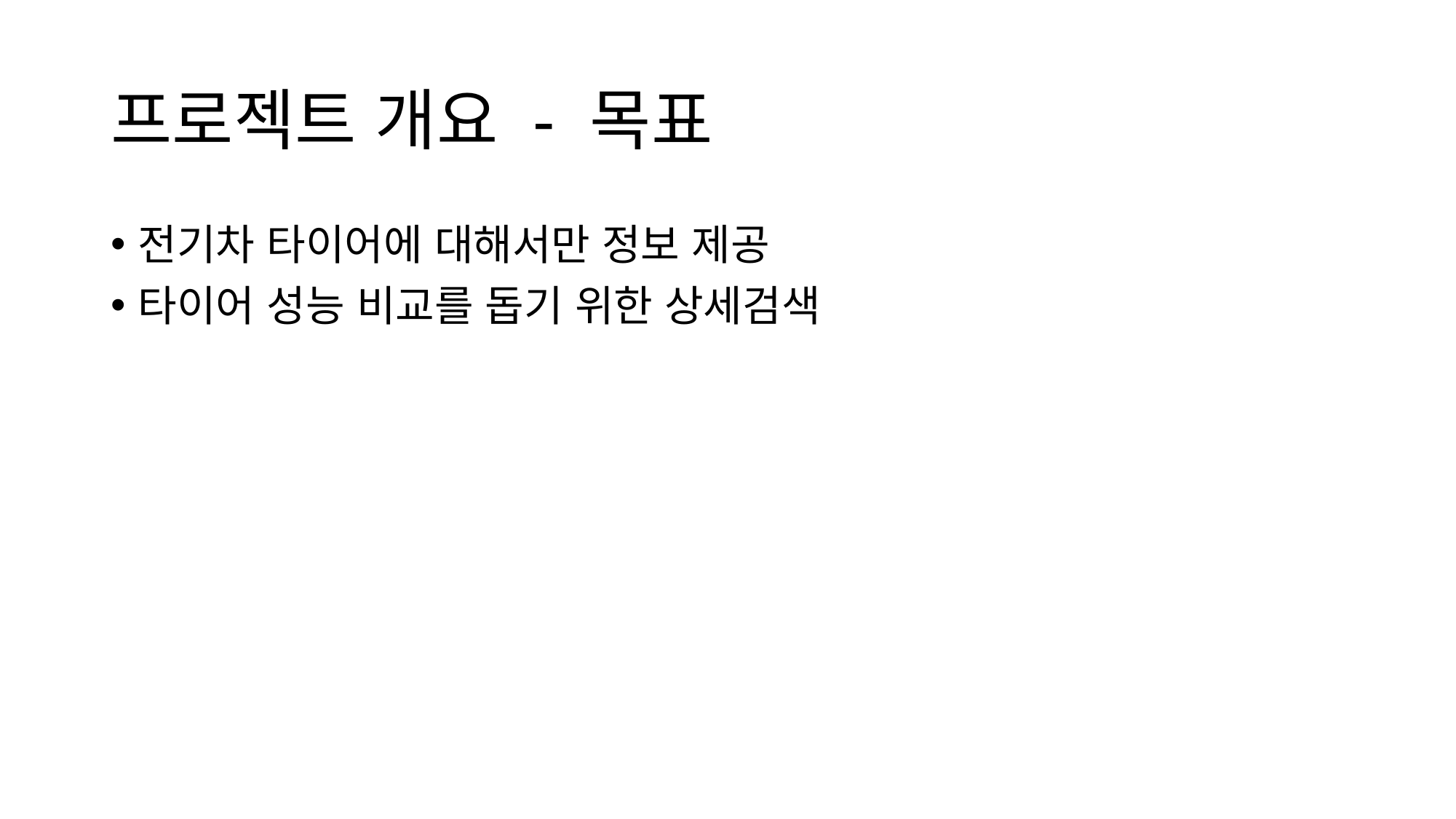

# 프로젝트 개요 - 목표
전기차 타이어에 대해서만 정보 제공
타이어 성능 비교를 돕기 위한 상세검색